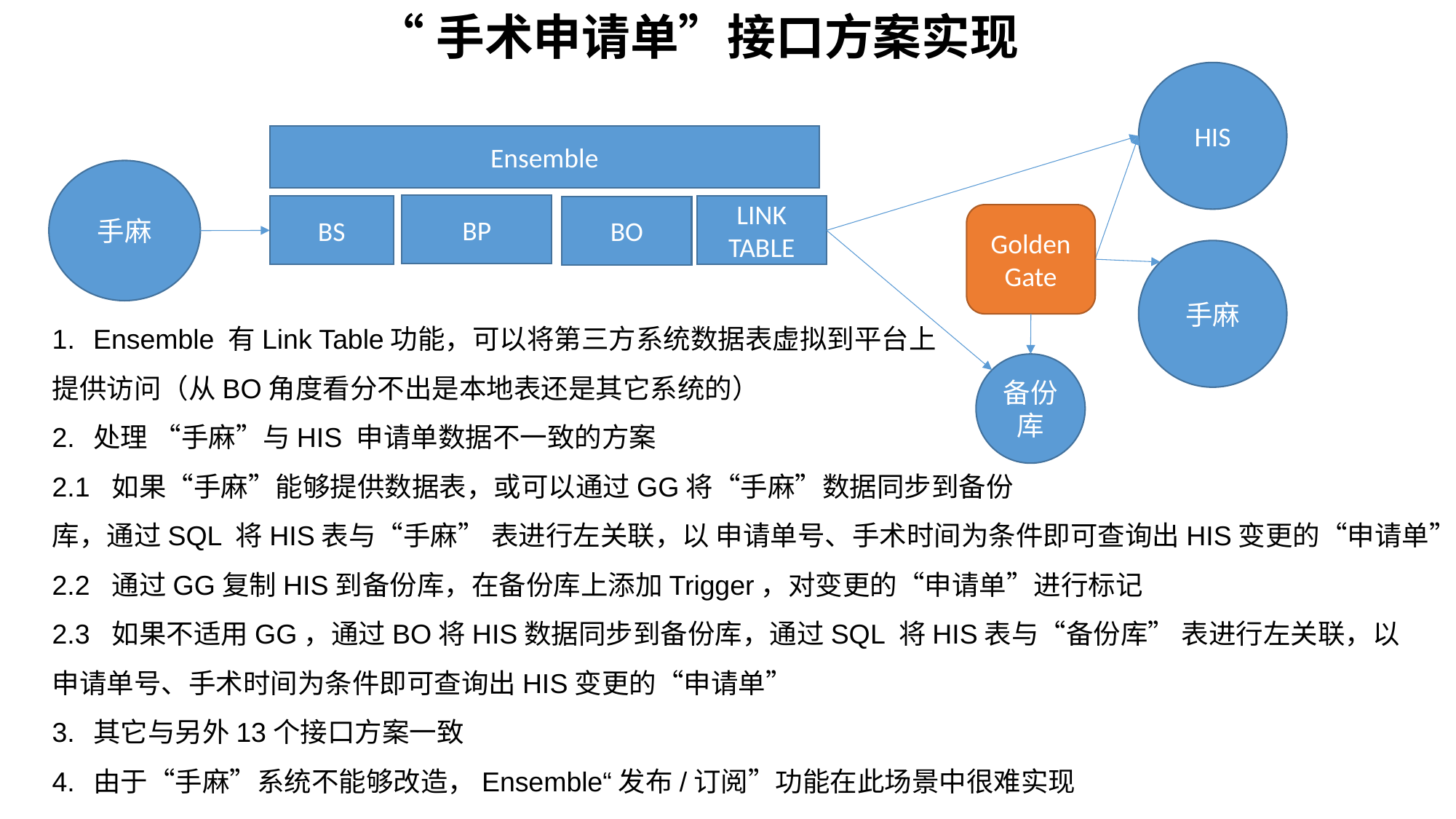

“手术申请单”接口方案实现
HIS
Ensemble
BP
BS
LINK TABLE
BO
手麻
GoldenGate
手麻
备份库
Ensemble 有Link Table功能，可以将第三方系统数据表虚拟到平台上
提供访问（从BO角度看分不出是本地表还是其它系统的）
处理 “手麻”与HIS 申请单数据不一致的方案
2.1  如果“手麻”能够提供数据表，或可以通过GG将“手麻”数据同步到备份
库，通过SQL 将HIS表与“手麻” 表进行左关联，以 申请单号、手术时间为条件即可查询出HIS变更的“申请单”
2.2  通过GG复制HIS到备份库，在备份库上添加Trigger，对变更的“申请单”进行标记
2.3  如果不适用GG，通过BO将HIS数据同步到备份库，通过SQL 将HIS表与“备份库” 表进行左关联，以
申请单号、手术时间为条件即可查询出HIS变更的“申请单”
其它与另外13个接口方案一致
由于“手麻”系统不能够改造，Ensemble“发布/订阅”功能在此场景中很难实现